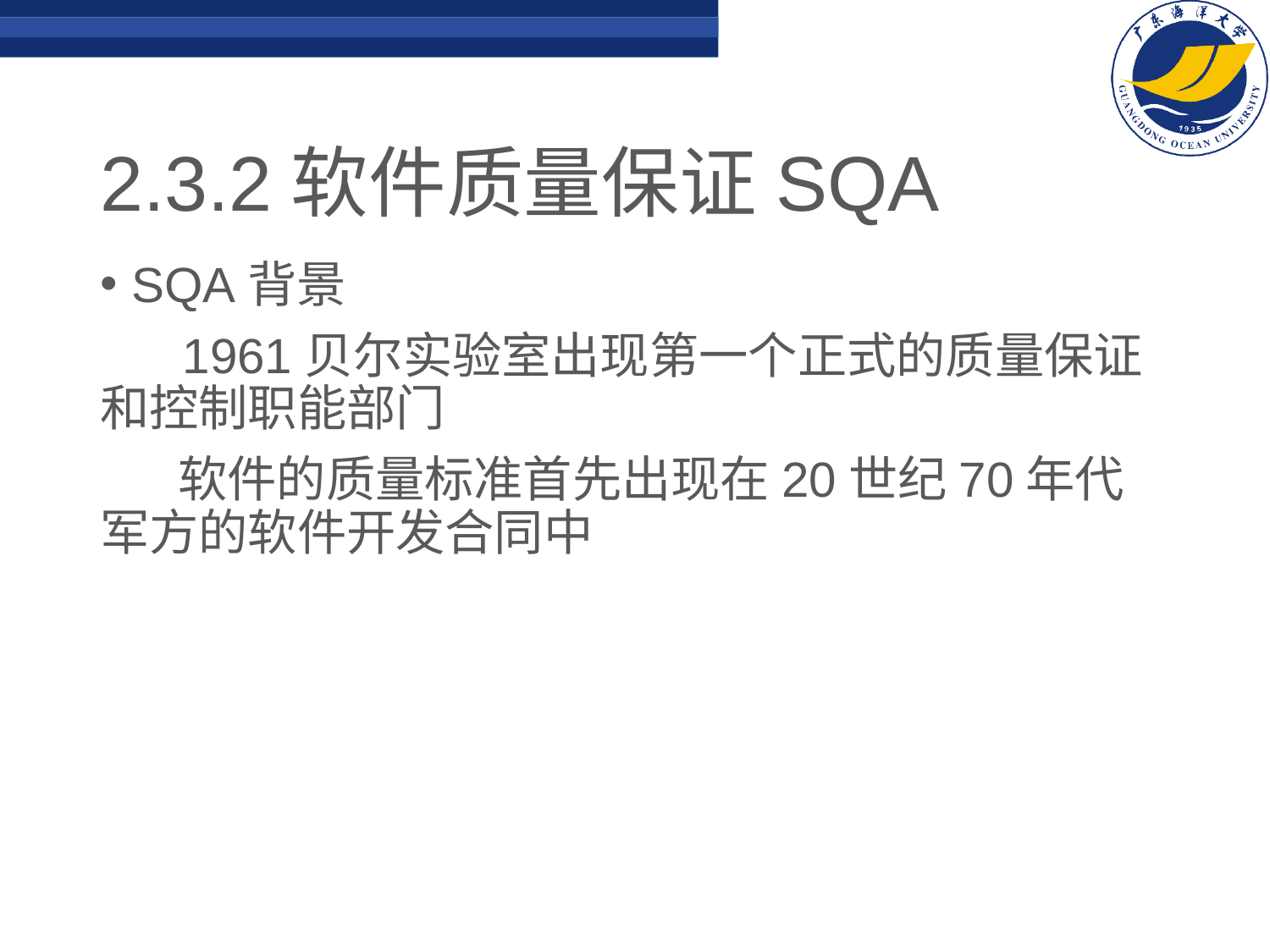

# 2.3.2软件质量保证SQA
SQA背景
      1961贝尔实验室出现第一个正式的质量保证和控制职能部门
      软件的质量标准首先出现在20世纪70年代军方的软件开发合同中
29